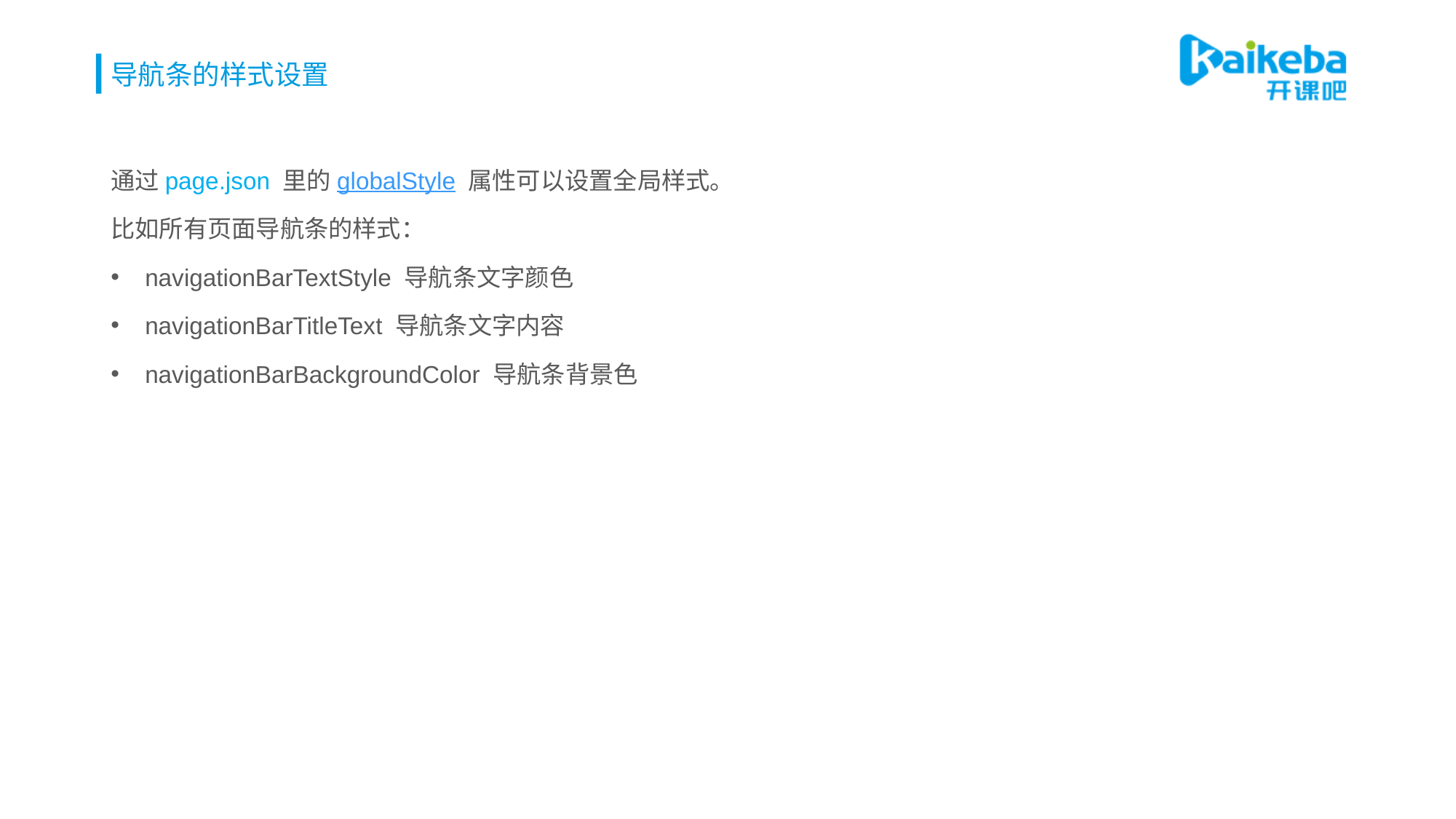

# 导航条的样式设置
通过page.json 里的globalStyle 属性可以设置全局样式。
比如所有页面导航条的样式：
navigationBarTextStyle 导航条文字颜色
navigationBarTitleText 导航条文字内容
navigationBarBackgroundColor 导航条背景色